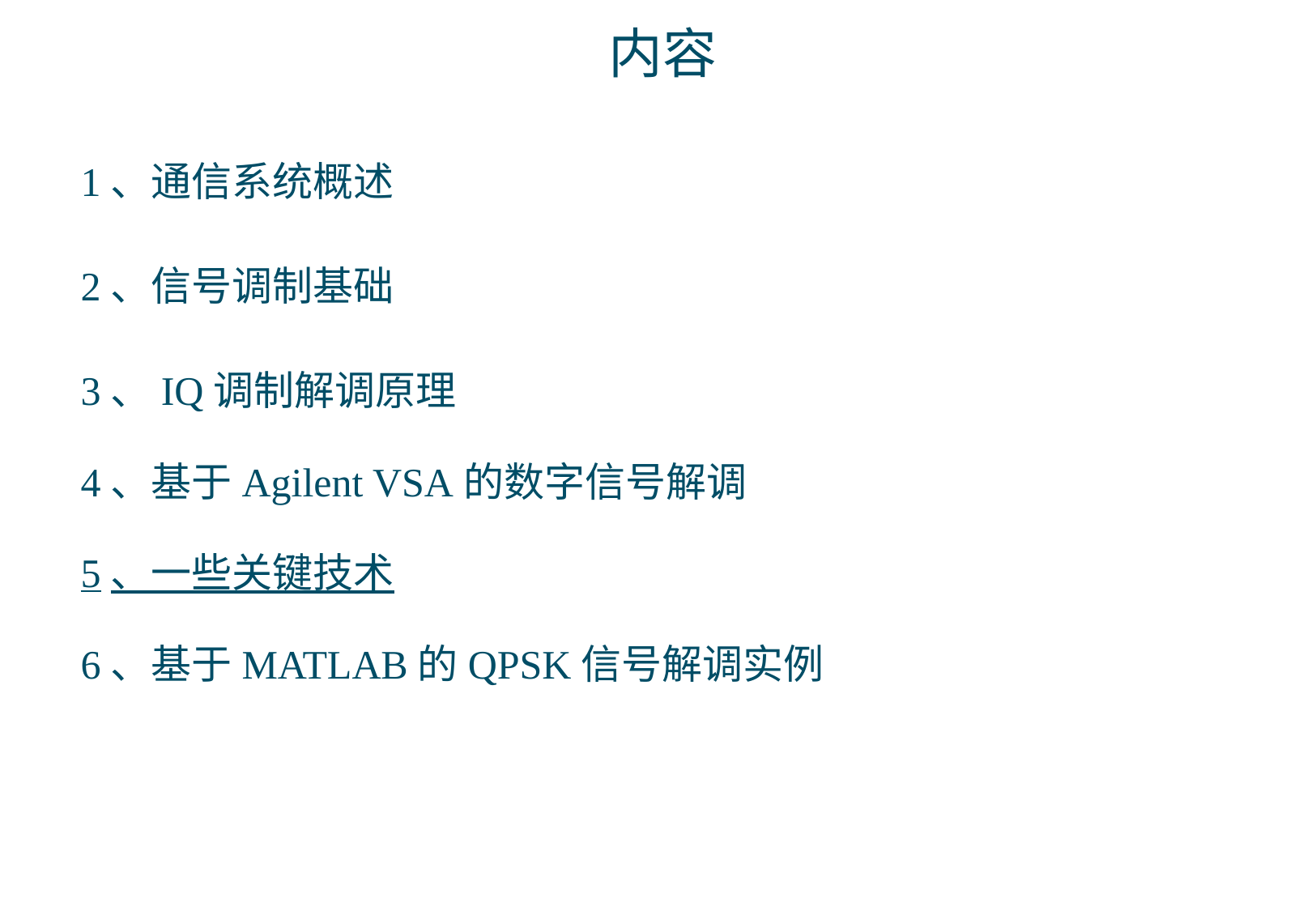

内容

1、通信系统概述

2、信号调制基础

3、IQ调制解调原理

4、基于Agilent VSA的数字信号解调

5、一些关键技术

6、基于MATLAB的QPSK信号解调实例

2014年5月21日
2